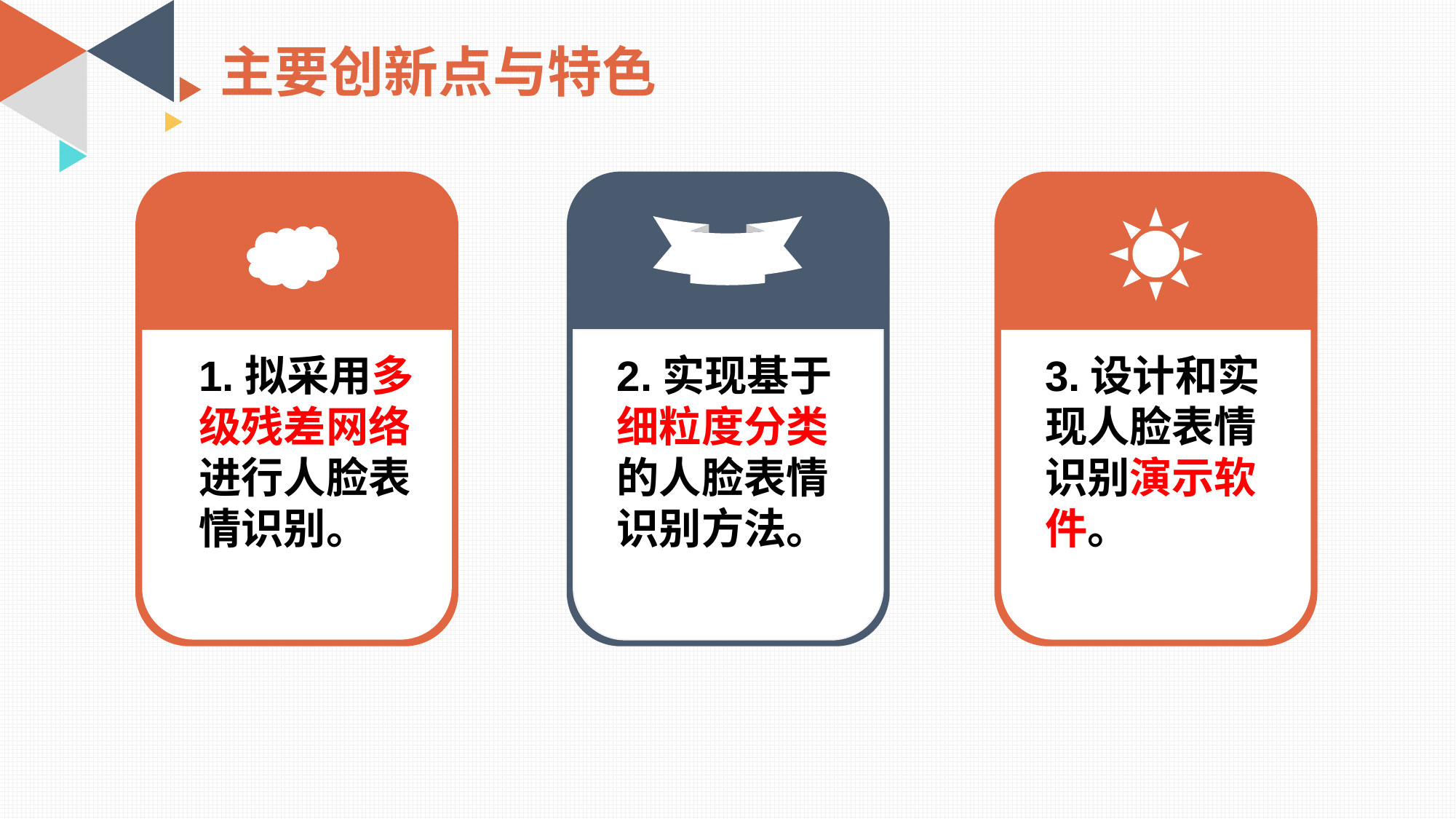

主要创新点与特色

3.设计和实现人脸表情识别演示软件。
2.实现基于细粒度分类的人脸表情识别方法。

1.拟采用多级残差网络
进行人脸表情识别。